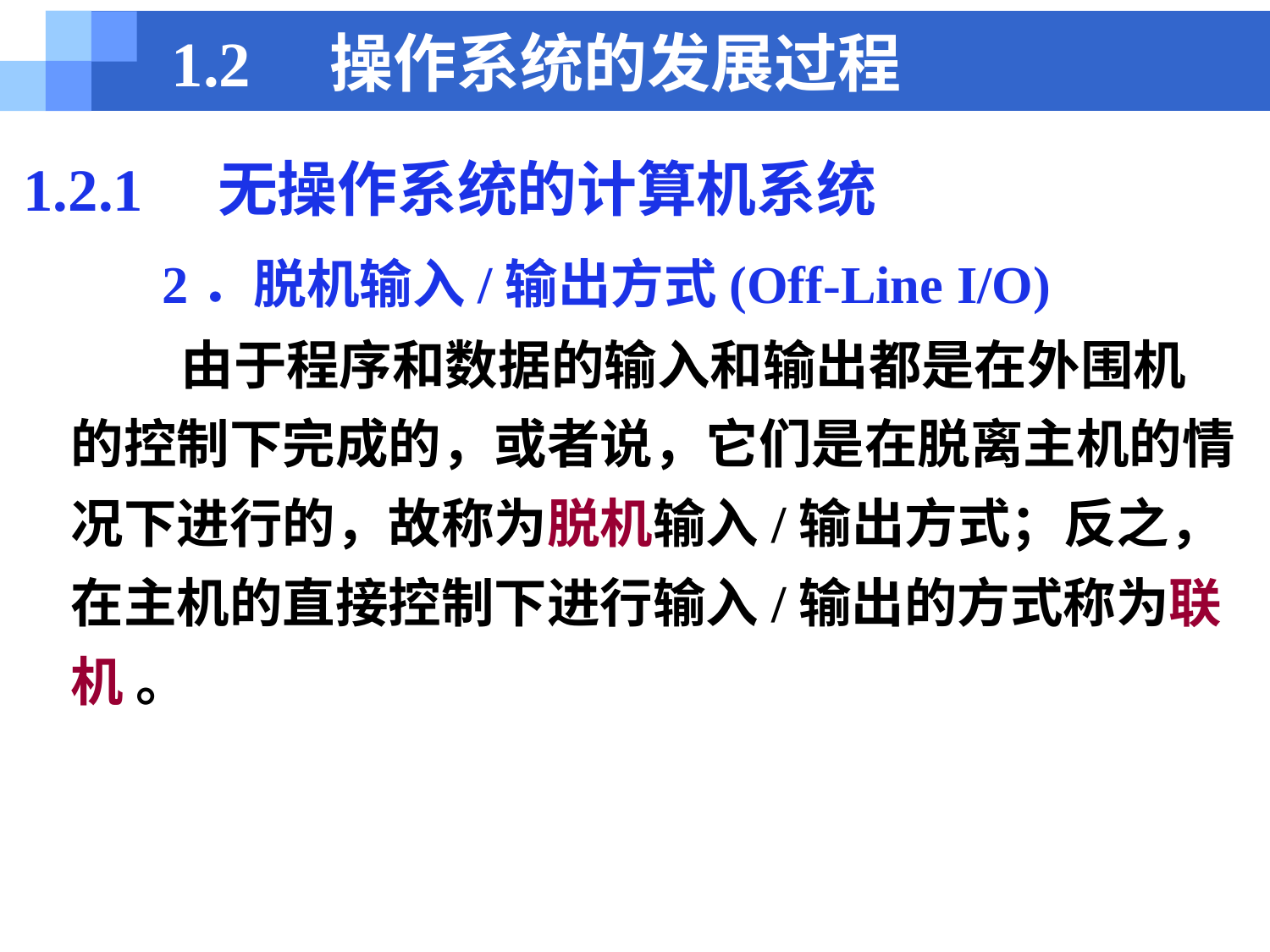

# 1.2　操作系统的发展过程
1.2.1　无操作系统的计算机系统
　　2．脱机输入/输出方式(Off-Line I/O)
            由于程序和数据的输入和输出都是在外围机的控制下完成的，或者说，它们是在脱离主机的情况下进行的，故称为脱机输入/输出方式；反之，在主机的直接控制下进行输入/输出的方式称为联机 。